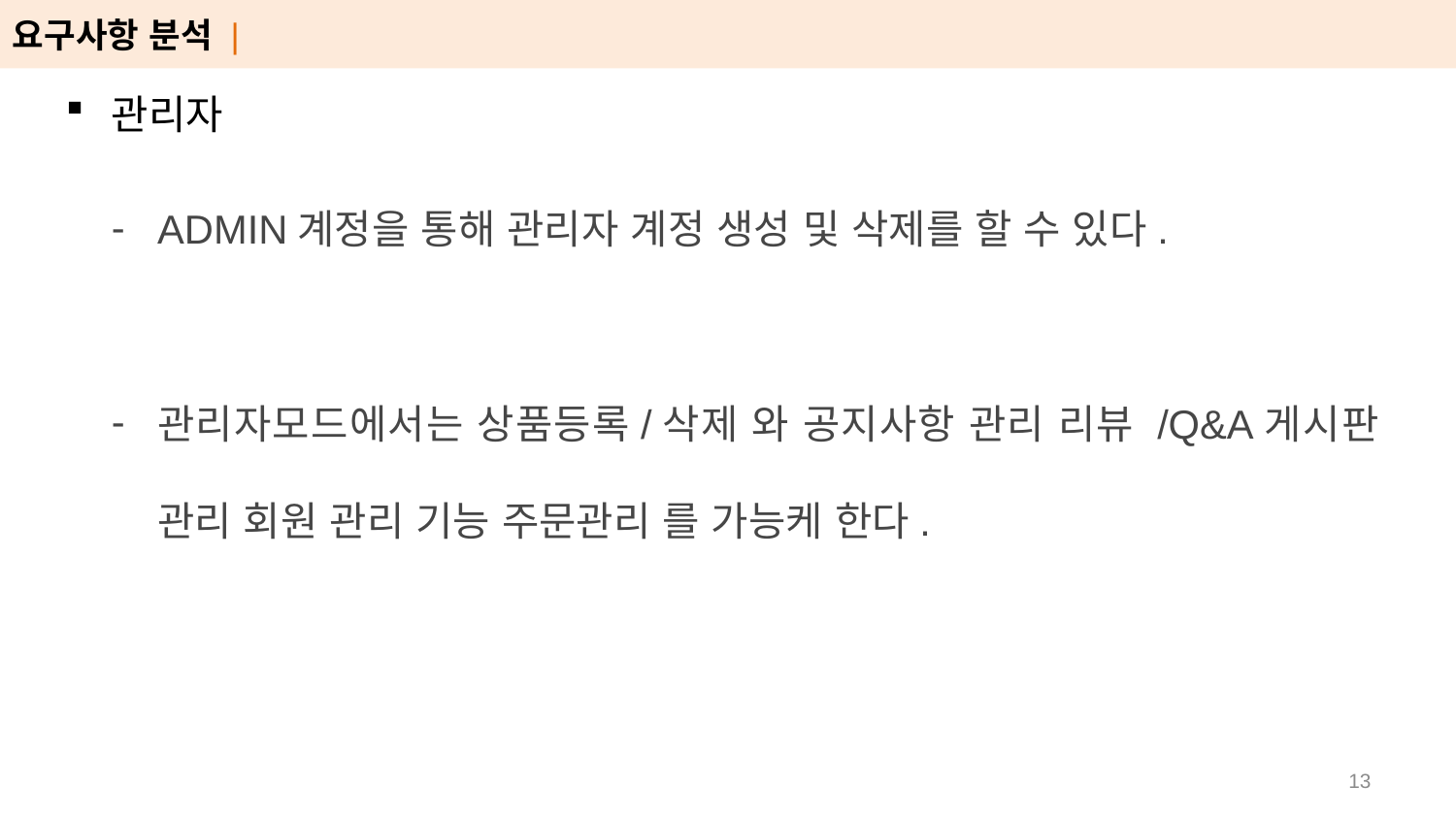

요구사항 분석 |
기준선(좌)
기준선(우)

관리자
기준선(상)
ADMIN계정을 통해 관리자 계정 생성 및 삭제를 할 수 있다.

관리자모드에서는 상품등록/삭제 와 공지사항 관리 리뷰 /Q&A게시판 관리 회원 관리 기능 주문관리 를 가능케 한다.
기준선(하)
13